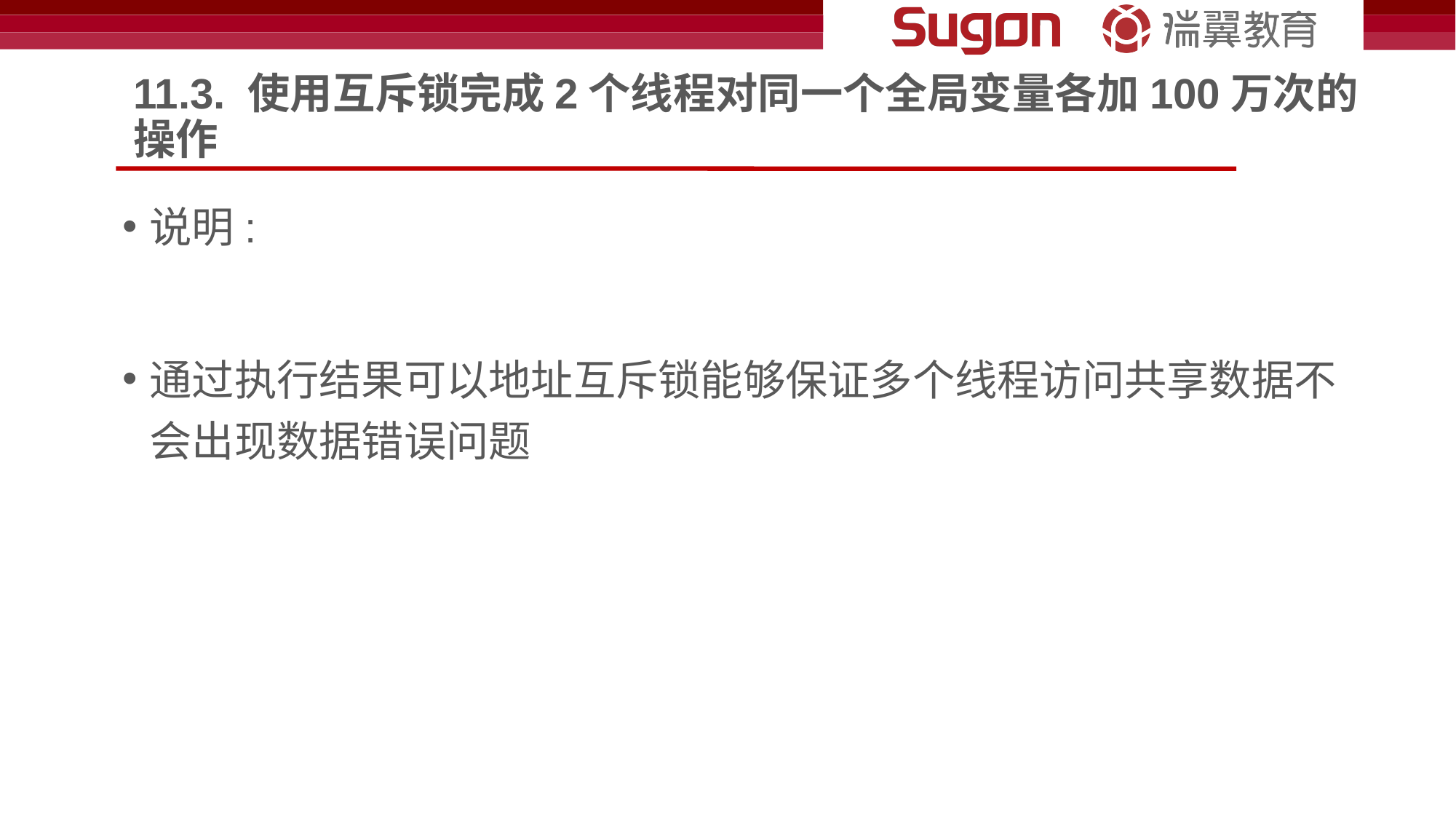

# 11.3. 使用互斥锁完成2个线程对同一个全局变量各加100万次的操作
说明:

通过执行结果可以地址互斥锁能够保证多个线程访问共享数据不会出现数据错误问题